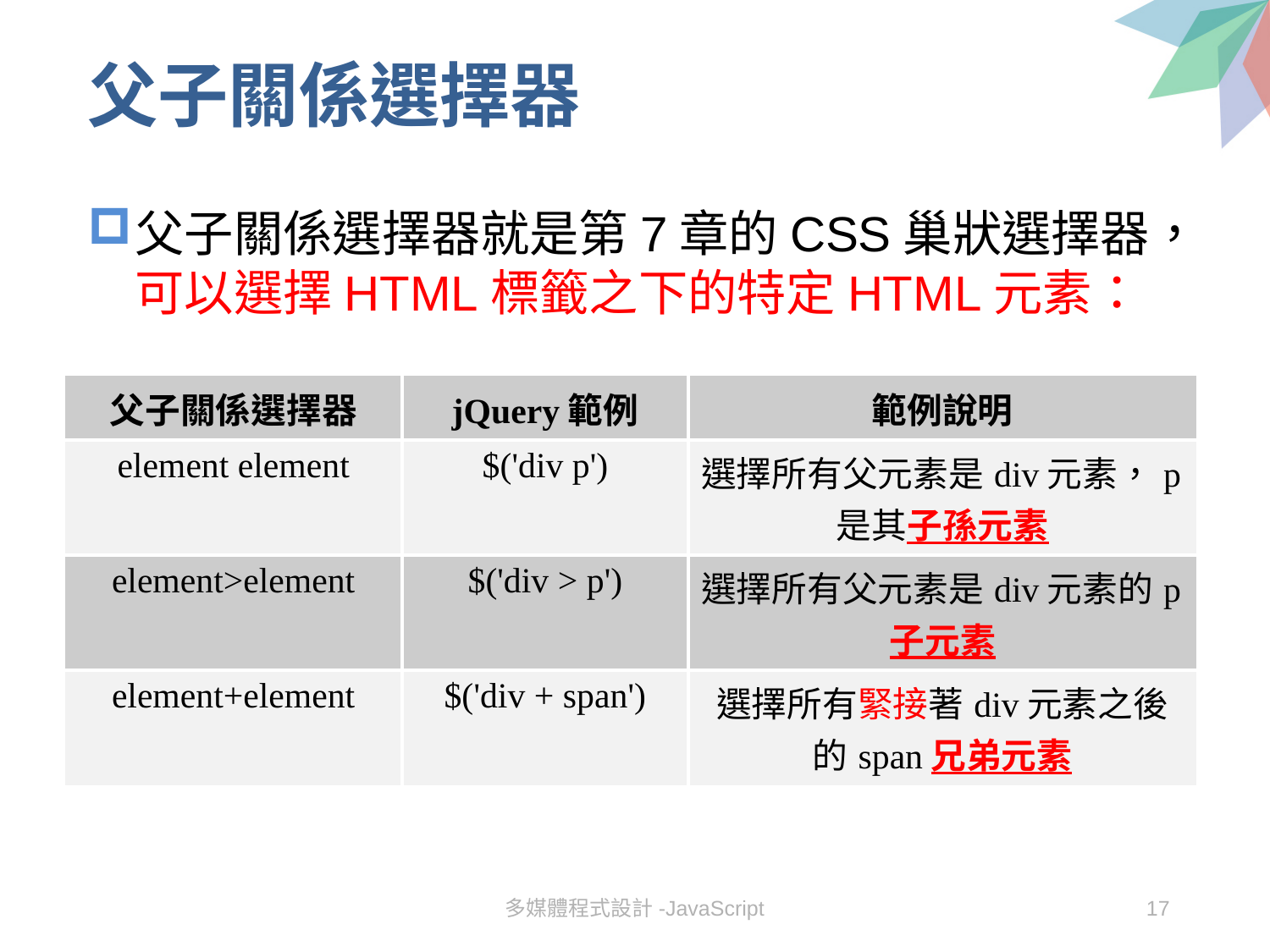

# 父子關係選擇器
父子關係選擇器就是第7章的CSS巢狀選擇器，可以選擇HTML標籤之下的特定HTML元素：

| 父子關係選擇器 | jQuery範例 | 範例說明 |
| --- | --- | --- |
| element element | $('div p') | 選擇所有父元素是div元素，p是其子孫元素 |
| element>element | $('div > p') | 選擇所有父元素是div元素的p子元素 |
| element+element | $('div + span') | 選擇所有緊接著div元素之後的span兄弟元素 |
多媒體程式設計-JavaScript
17